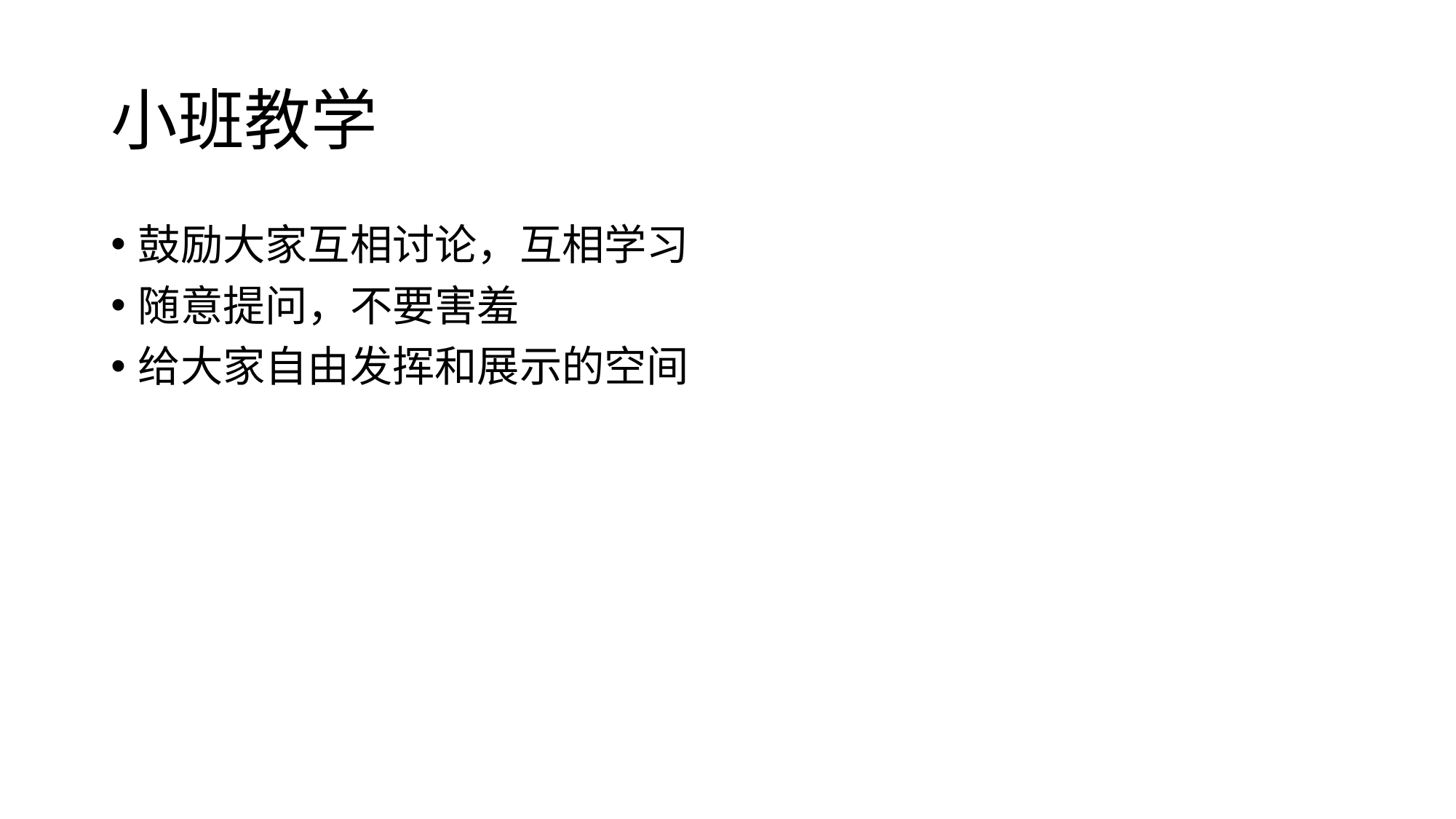

# 小班教学
鼓励大家互相讨论，互相学习
随意提问，不要害羞
给大家自由发挥和展示的空间